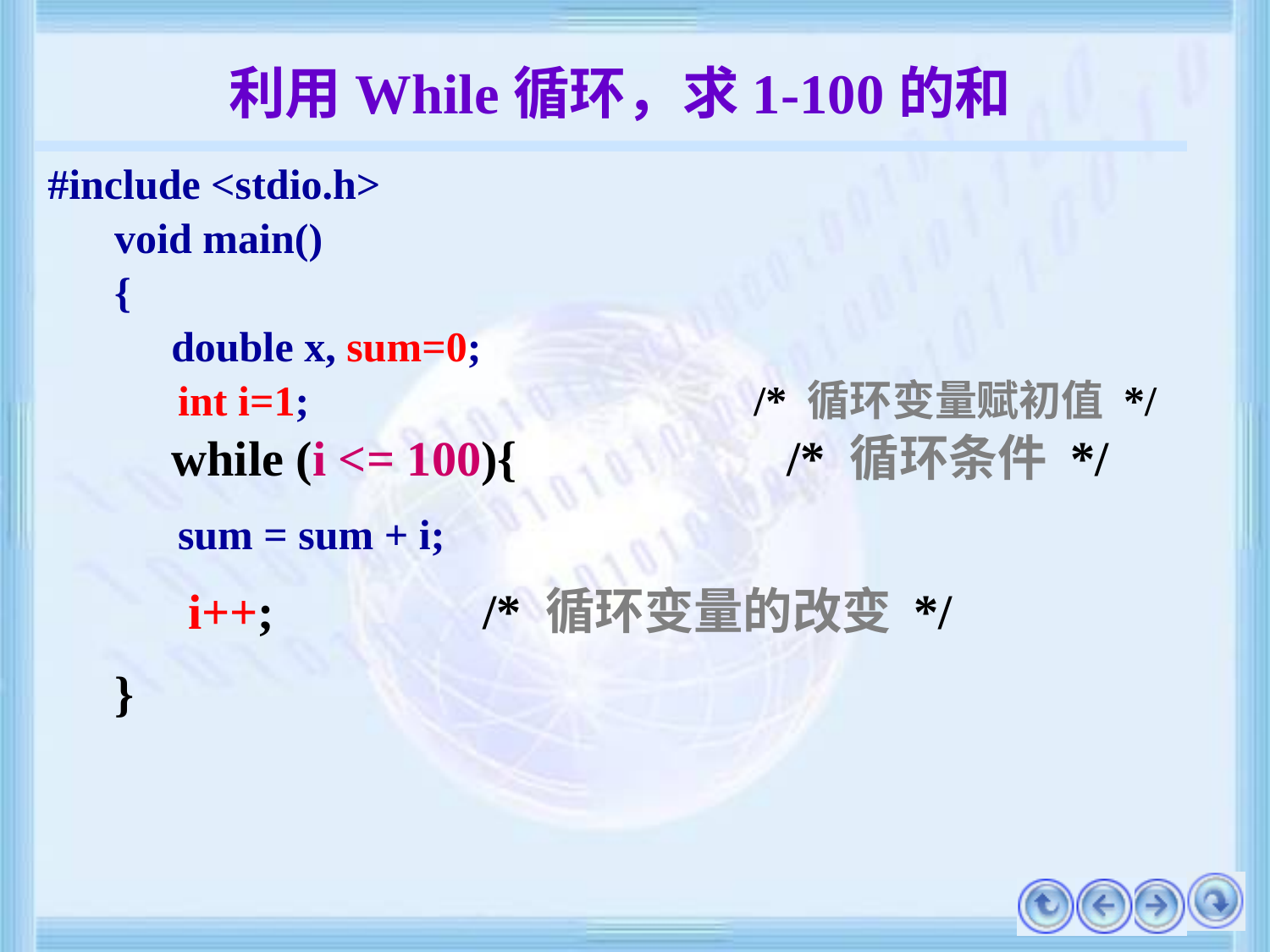

# 利用While循环，求1-100的和
#include <stdio.h>
void main()
{
	   double x, sum=0;
      int i=1;                                          /* 循环变量赋初值 */
	   while (i <= 100){                      /* 循环条件 */
      sum = sum + i;
      i++;                 /* 循环变量的改变 */
}